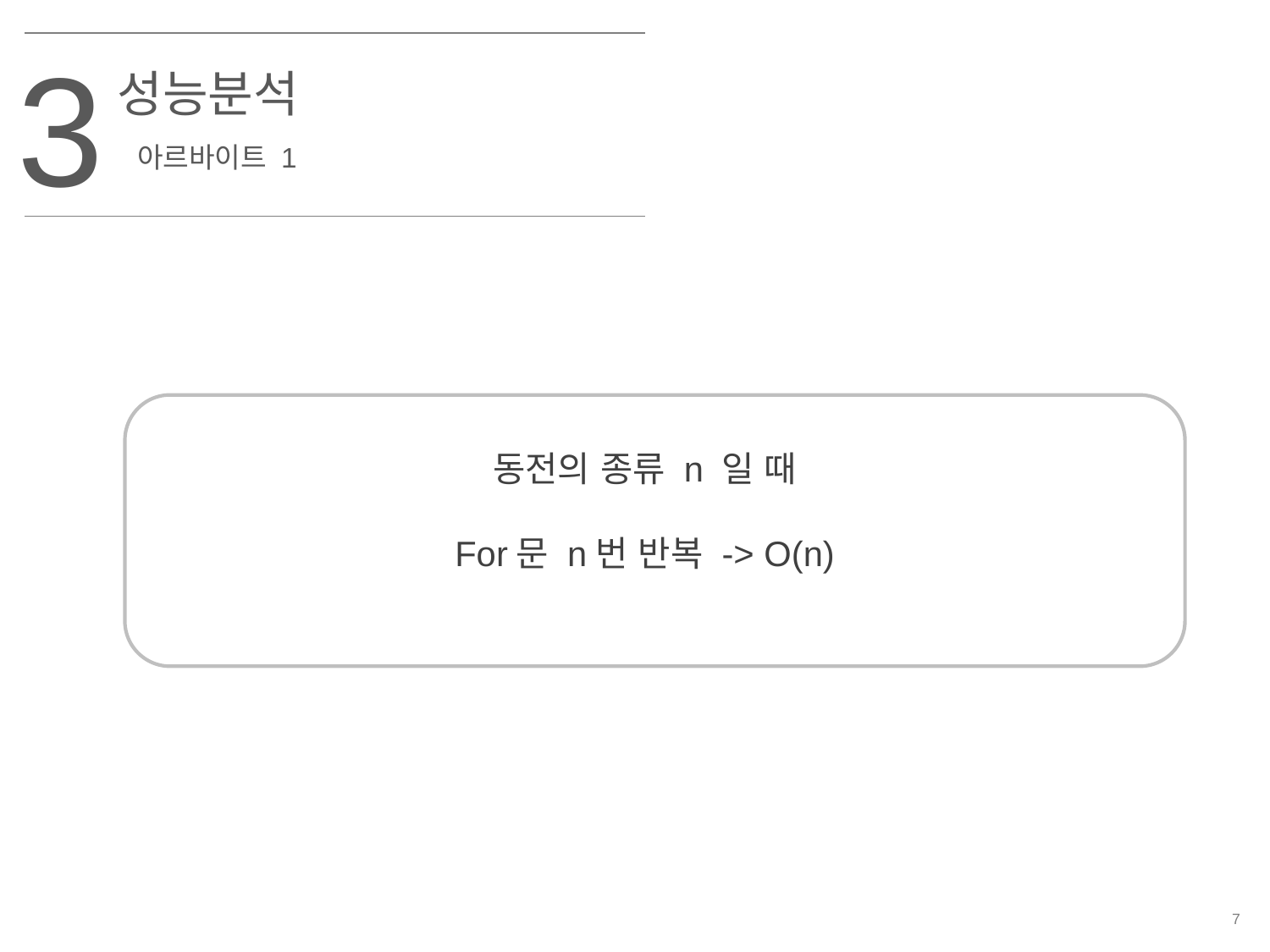

3
성능분석
아르바이트 1

동전의 종류 n 일 때

For문 n번 반복 -> O(n)